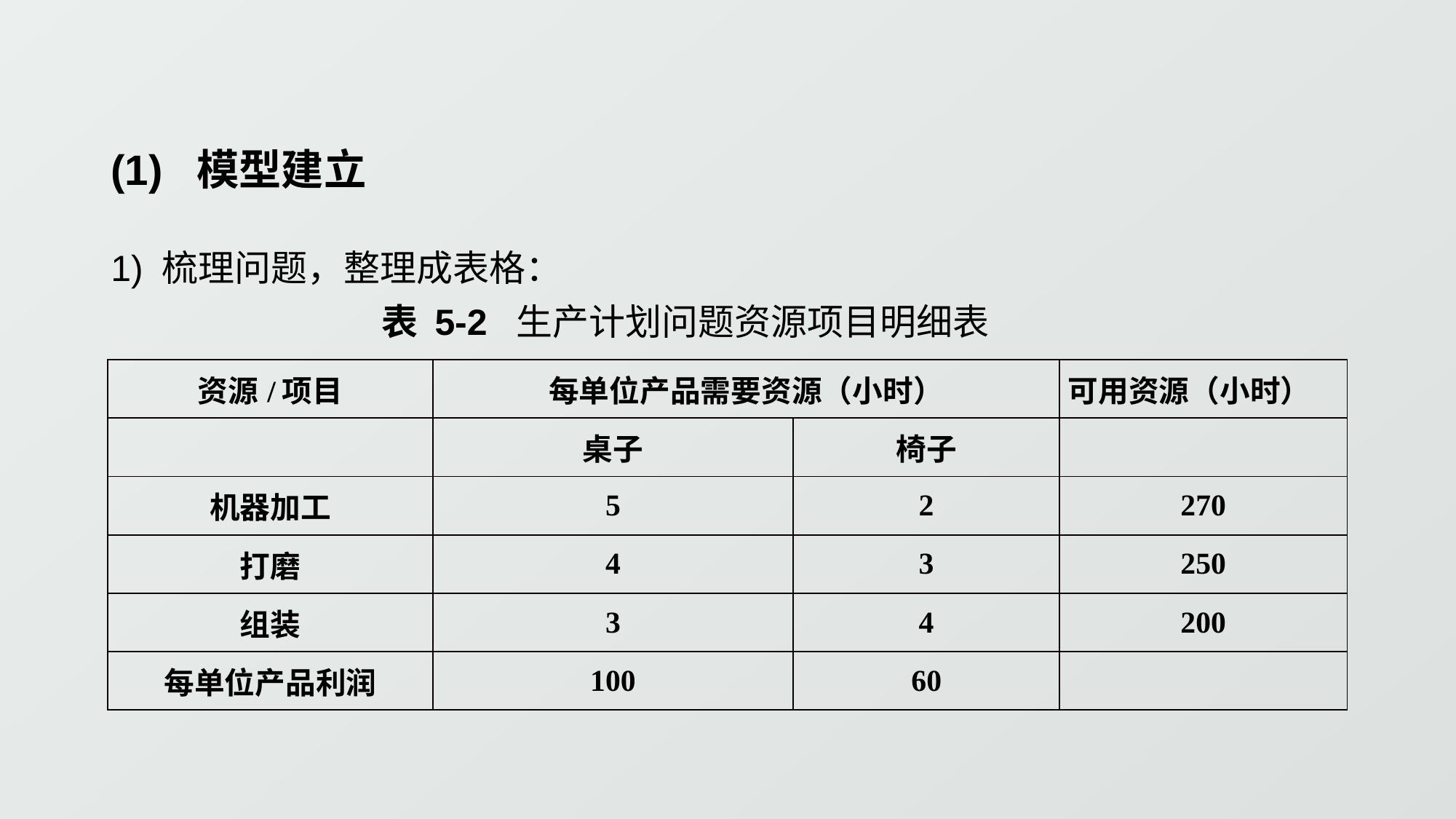

# (1)  模型建立
1) 梳理问题，整理成表格：
                                表 5-2  生产计划问题资源项目明细表

| 资源/项目 | 每单位产品需要资源（小时） |  | 可用资源（小时） |
| --- | --- | --- | --- |
|  | 桌子 | 椅子 |  |
| 机器加工 | 5 | 2 | 270 |
| 打磨 | 4 | 3 | 250 |
| 组装 | 3 | 4 | 200 |
| 每单位产品利润 | 100 | 60 |  |